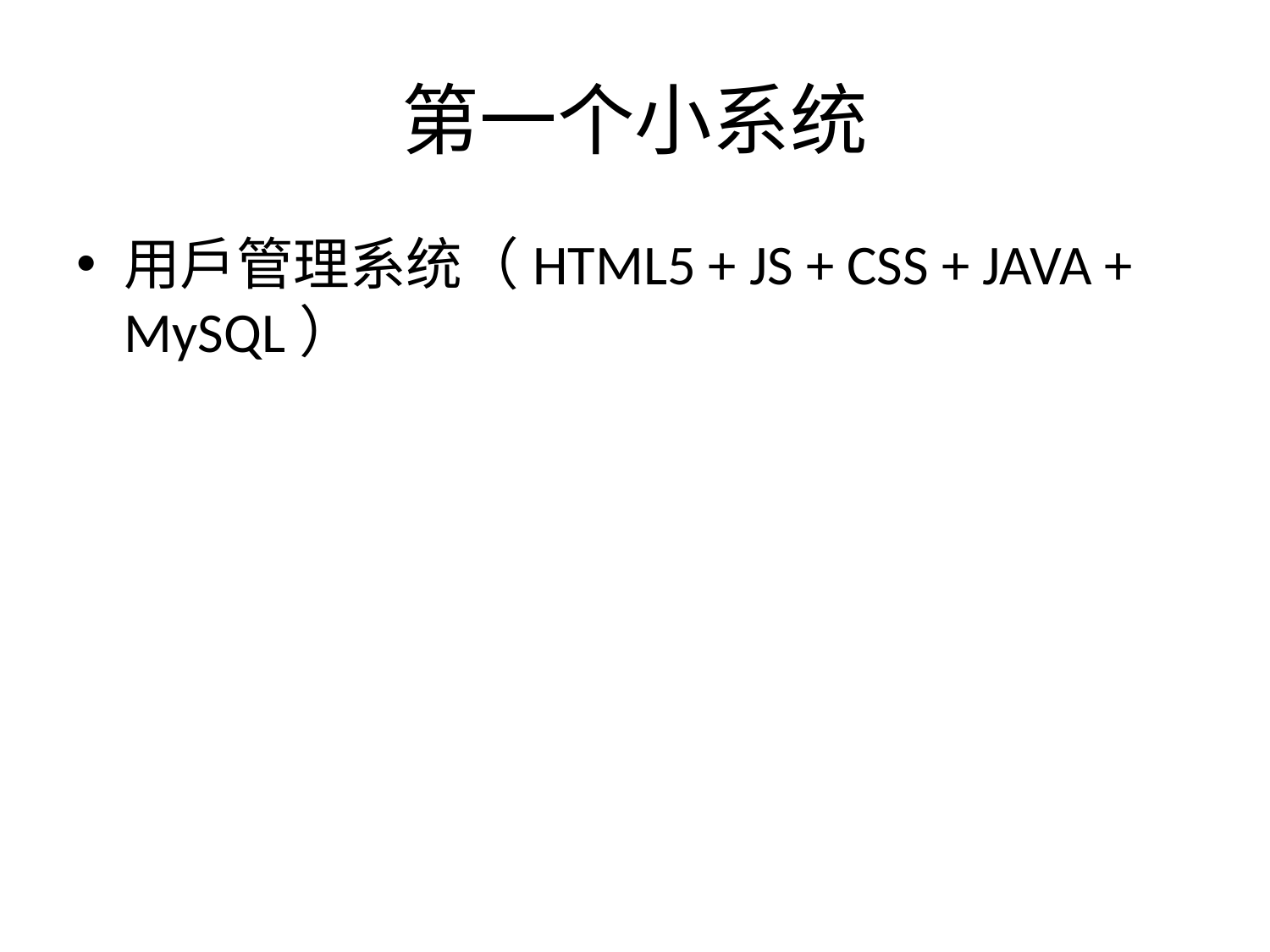

# 第一个小系统
用户管理系统（HTML5 + JS + CSS + JAVA + MySQL）